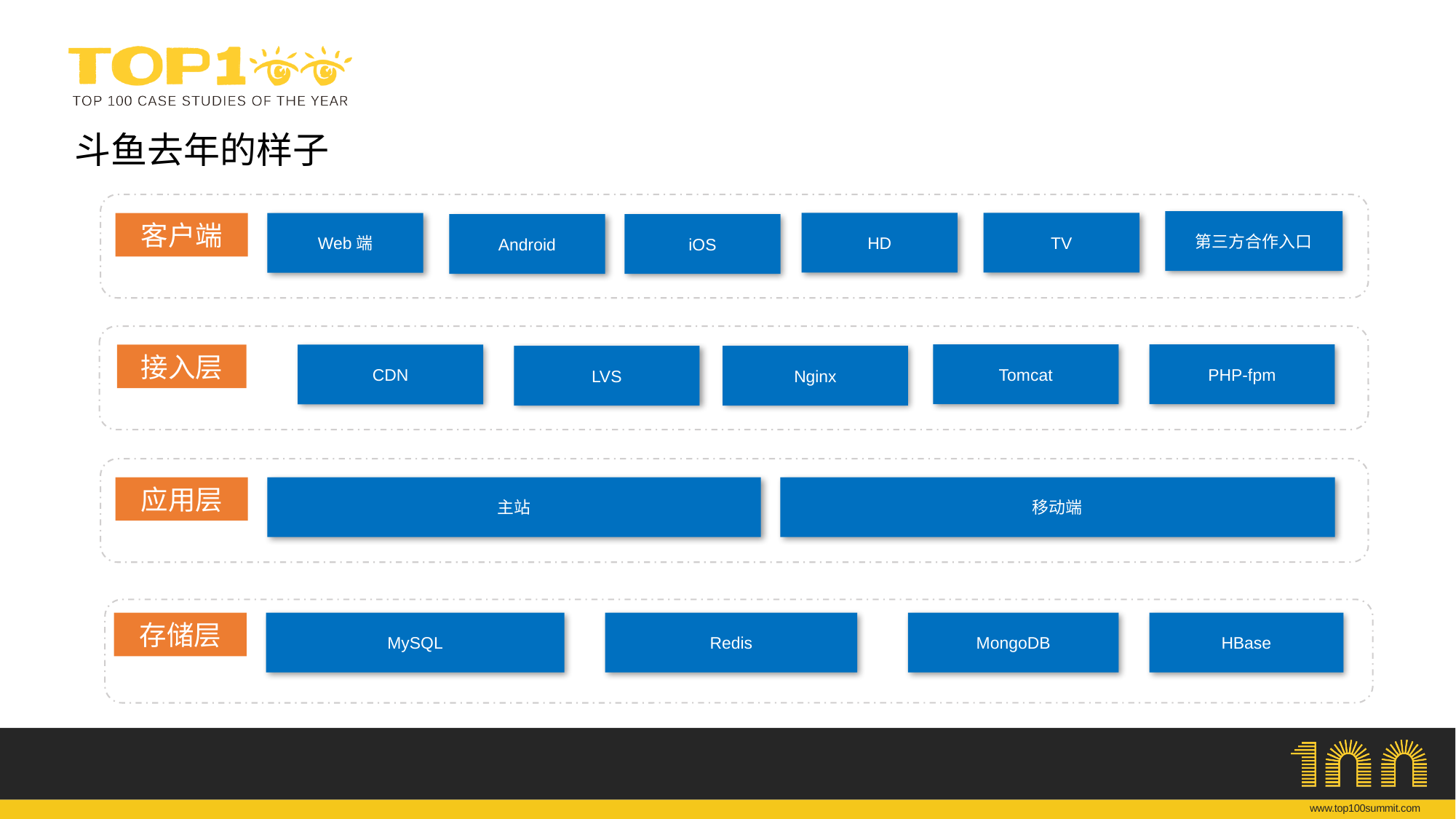

# 斗鱼去年的样子

第三方合作入口
HD
TV
客户端
Web端
Android
iOS

Tomcat
PHP-fpm
接入层
CDN
LVS
Nginx

主站
移动端
应用层

存储层
MySQL
Redis
MongoDB
HBase